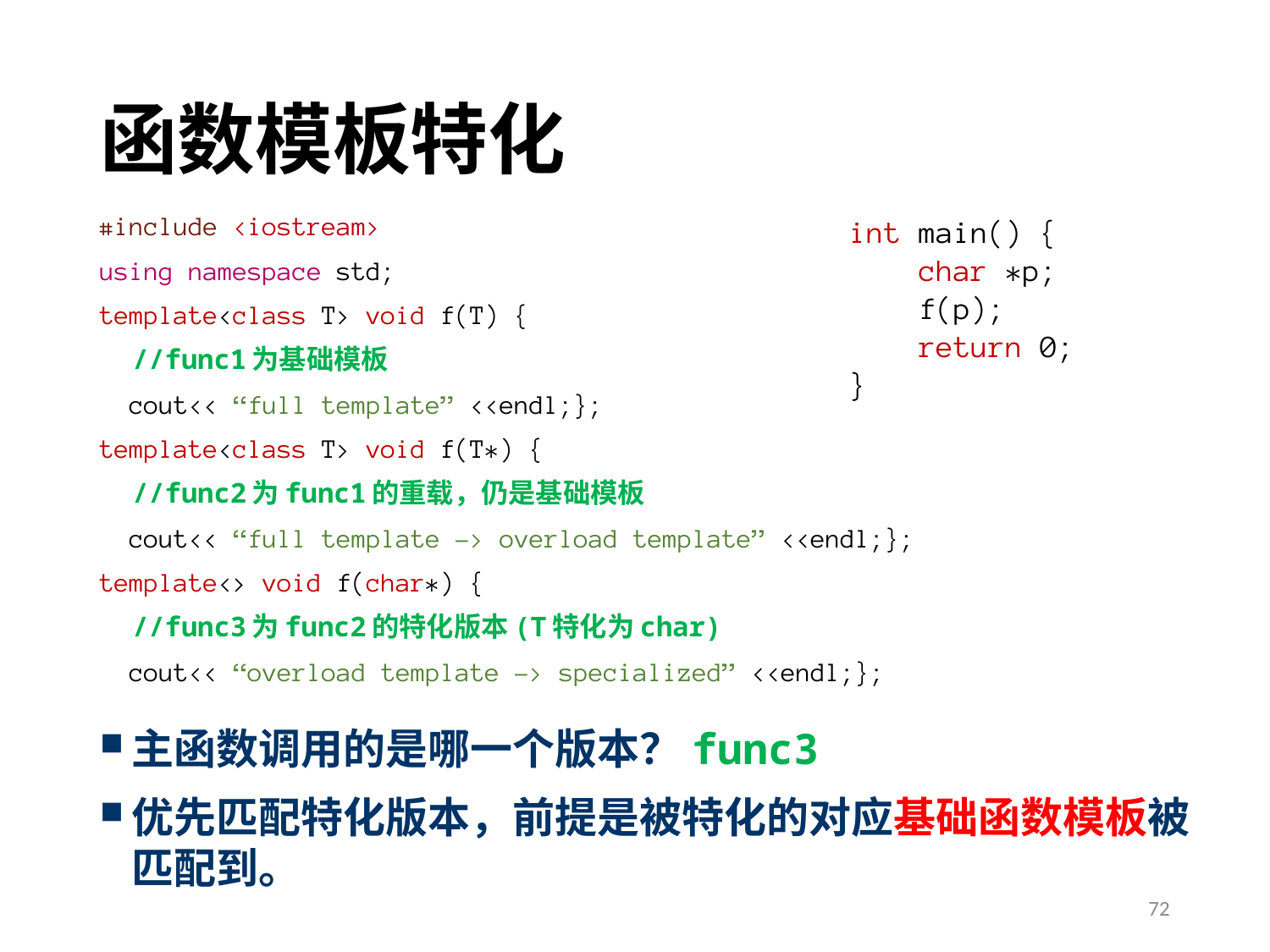

# 函数模板特化
#include <iostream>
using namespace std;
template<class T> void f(T) {
  //func1为基础模板
  cout<< “full template” <<endl;};
template<class T> void f(T*) {
  //func2为func1的重载，仍是基础模板
  cout<< “full template -> overload template” <<endl;};
template<> void f(char*) {
  //func3为func2的特化版本(T特化为char)
  cout<< “overload template -> specialized” <<endl;};
int main() {
    char *p;
    f(p);
    return 0;
}
主函数调用的是哪一个版本？func3
优先匹配特化版本，前提是被特化的对应基础函数模板被匹配到。

72